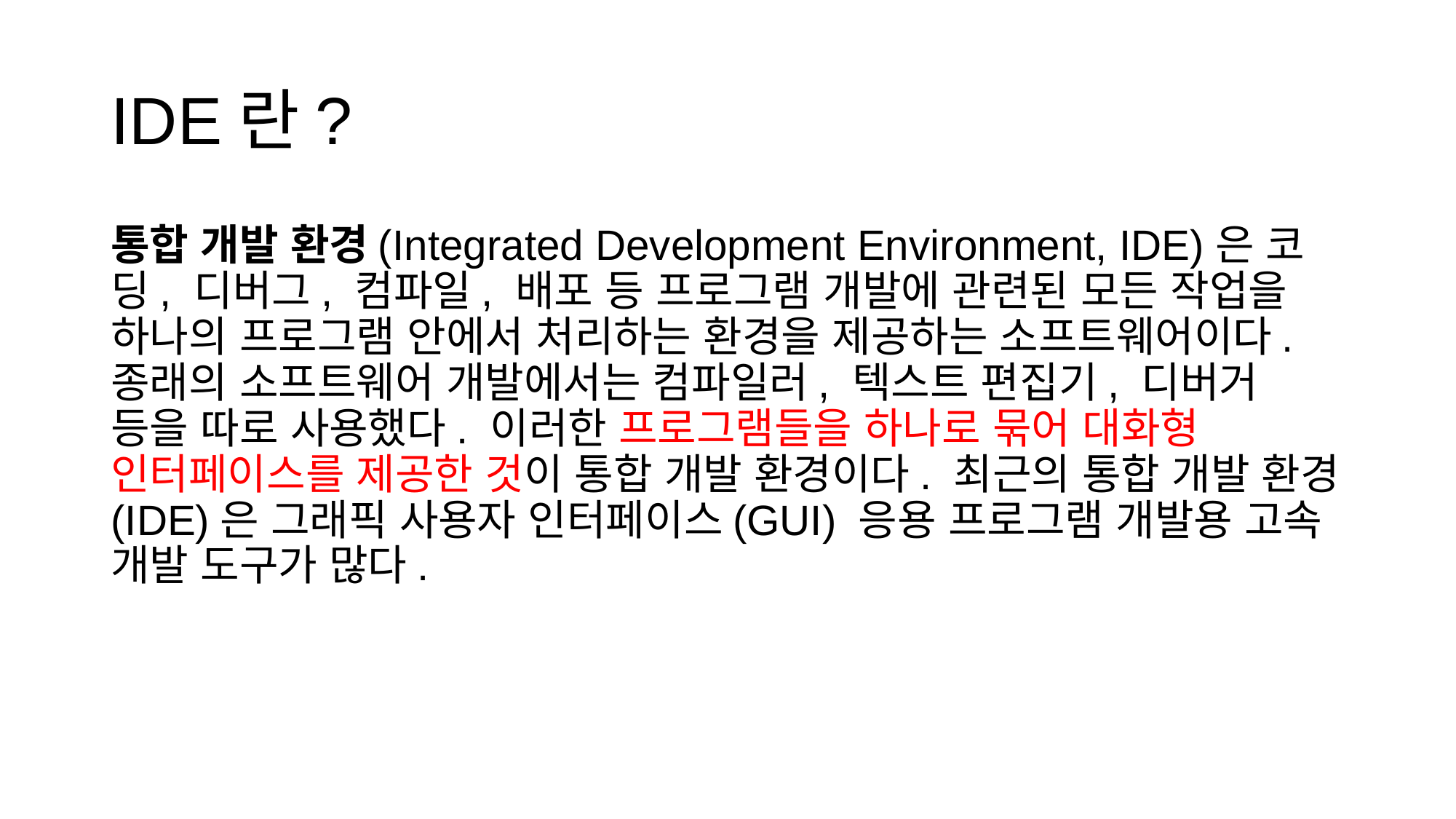

# IDE란?
통합 개발 환경(Integrated Development Environment, IDE)은 코딩, 디버그, 컴파일, 배포 등 프로그램 개발에 관련된 모든 작업을 하나의 프로그램 안에서 처리하는 환경을 제공하는 소프트웨어이다. 종래의 소프트웨어 개발에서는 컴파일러, 텍스트 편집기, 디버거 등을 따로 사용했다. 이러한 프로그램들을 하나로 묶어 대화형 인터페이스를 제공한 것이 통합 개발 환경이다. 최근의 통합 개발 환경(IDE)은 그래픽 사용자 인터페이스(GUI) 응용 프로그램 개발용 고속 개발 도구가 많다.